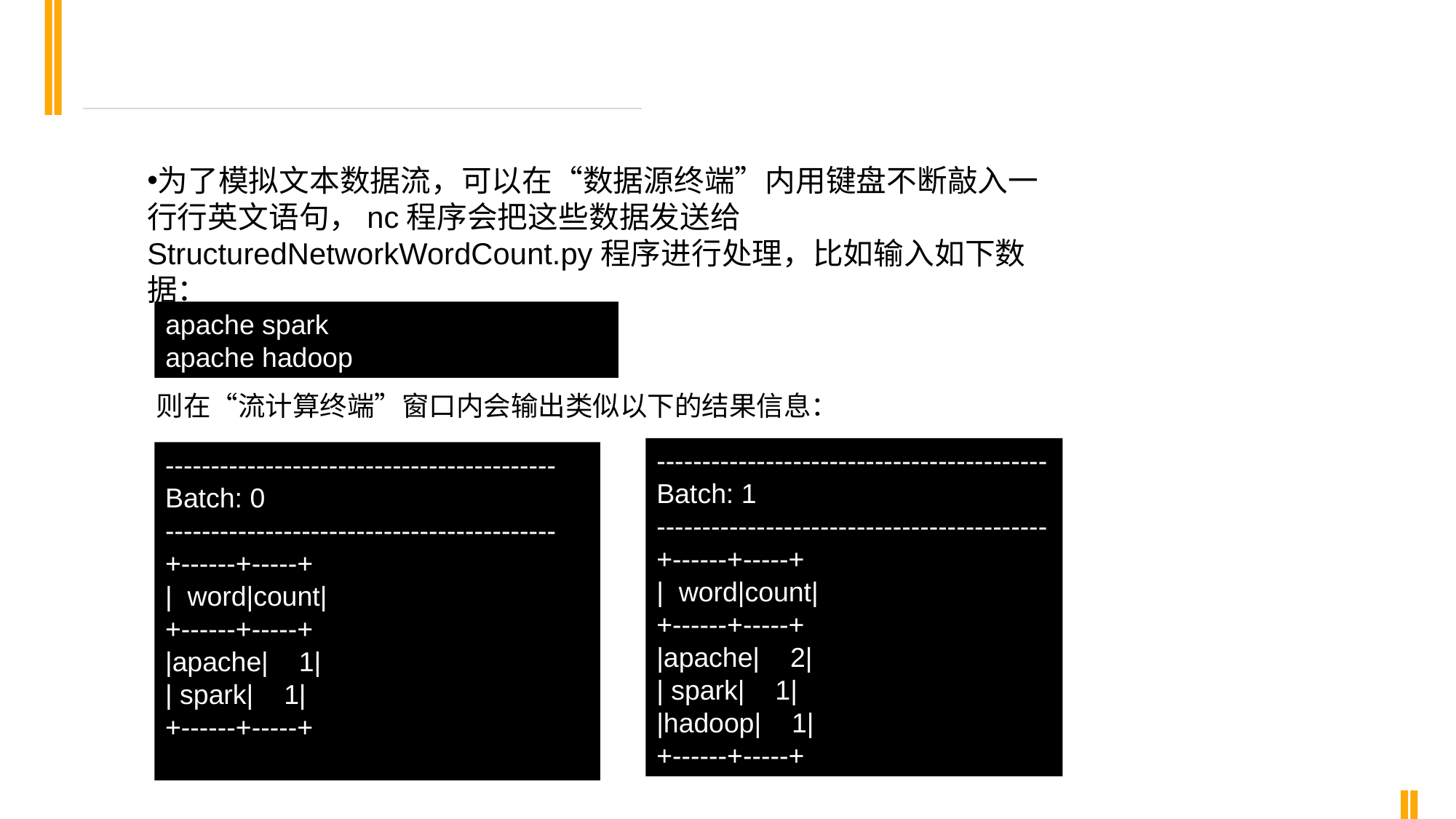

为了模拟文本数据流，可以在“数据源终端”内用键盘不断敲入一行行英文语句，nc程序会把这些数据发送给StructuredNetworkWordCount.py程序进行处理，比如输入如下数据：

apache spark
apache hadoop
则在“流计算终端”窗口内会输出类似以下的结果信息：
-------------------------------------------
Batch: 1
-------------------------------------------
+------+-----+
|  word|count|
+------+-----+
|apache|    2|
| spark|    1|
|hadoop|    1|
+------+-----+
-------------------------------------------
Batch: 0
-------------------------------------------
+------+-----+
|  word|count|
+------+-----+
|apache|    1|
| spark|    1|
+------+-----+